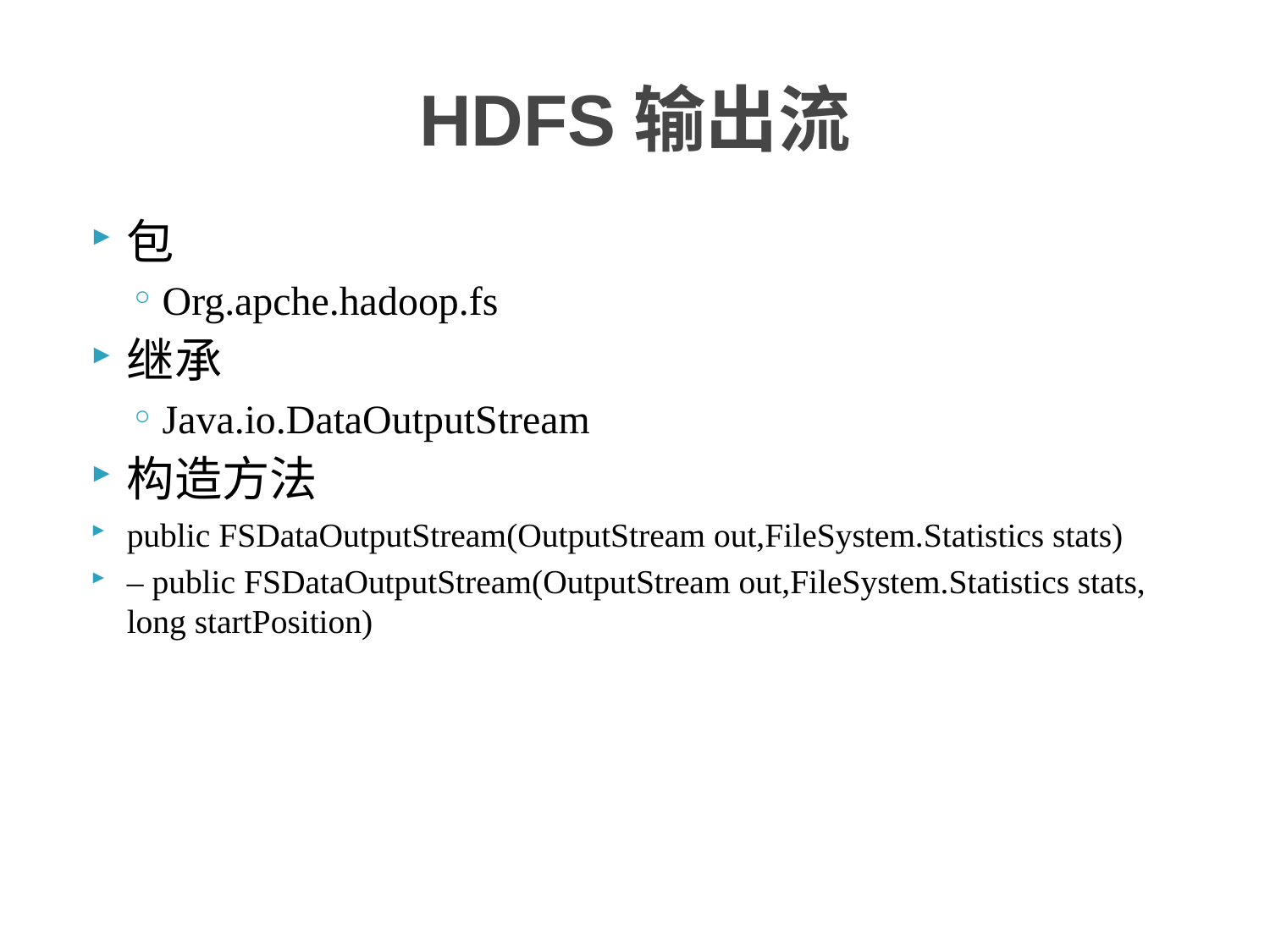

# HDFS输出流
包
Org.apche.hadoop.fs
继承
Java.io.DataOutputStream
构造方法
public FSDataOutputStream(OutputStream out,FileSystem.Statistics stats)
– public FSDataOutputStream(OutputStream out,FileSystem.Statistics stats, long startPosition)